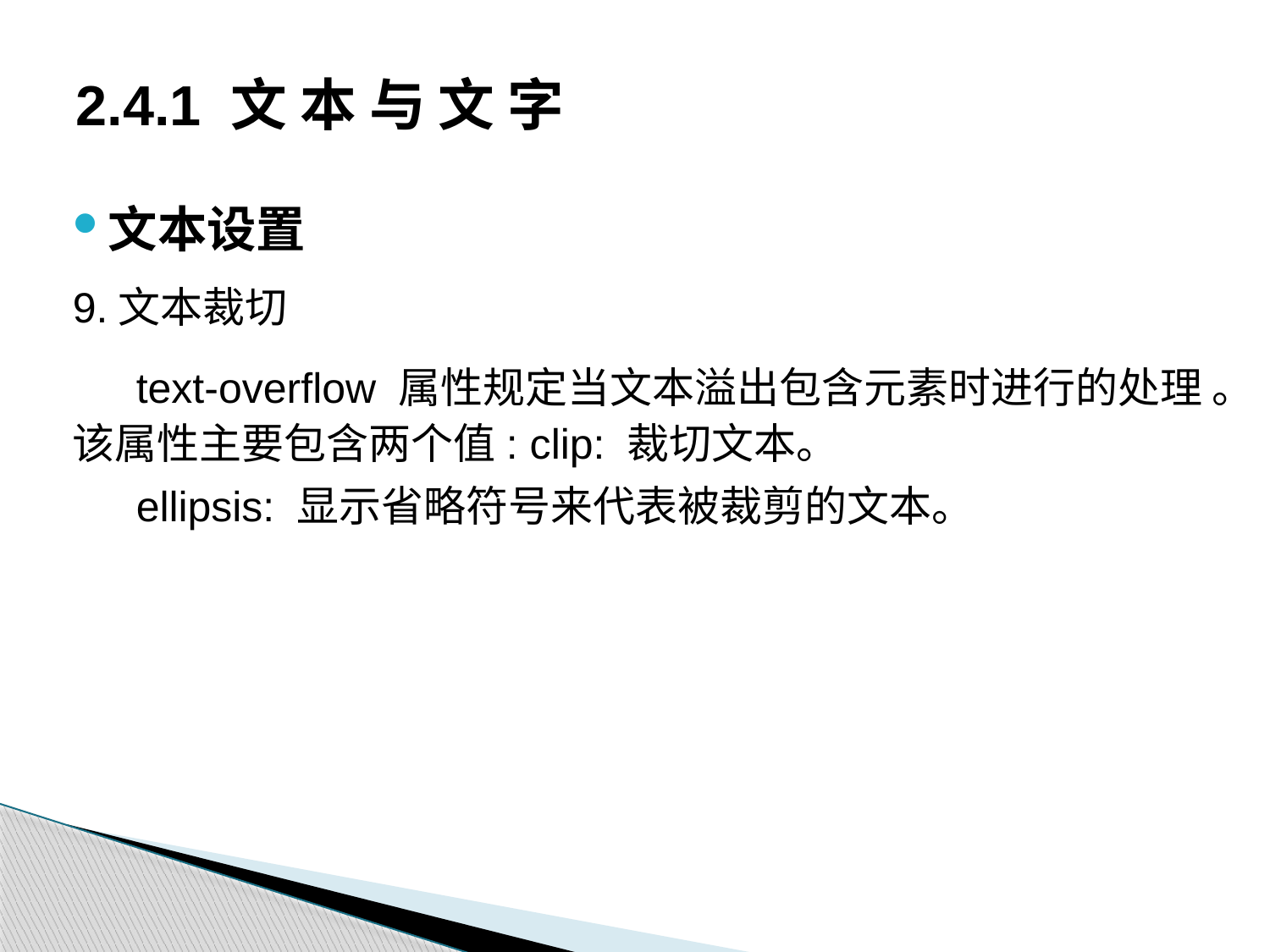

# 2.4.1 文 本 与 文 字
文本设置
9.文本裁切
text-overflow 属性规定当文本溢出包含元素时进行的处理 。该属性主要包含两个值: clip: 裁切文本。
ellipsis: 显示省略符号来代表被裁剪的文本。